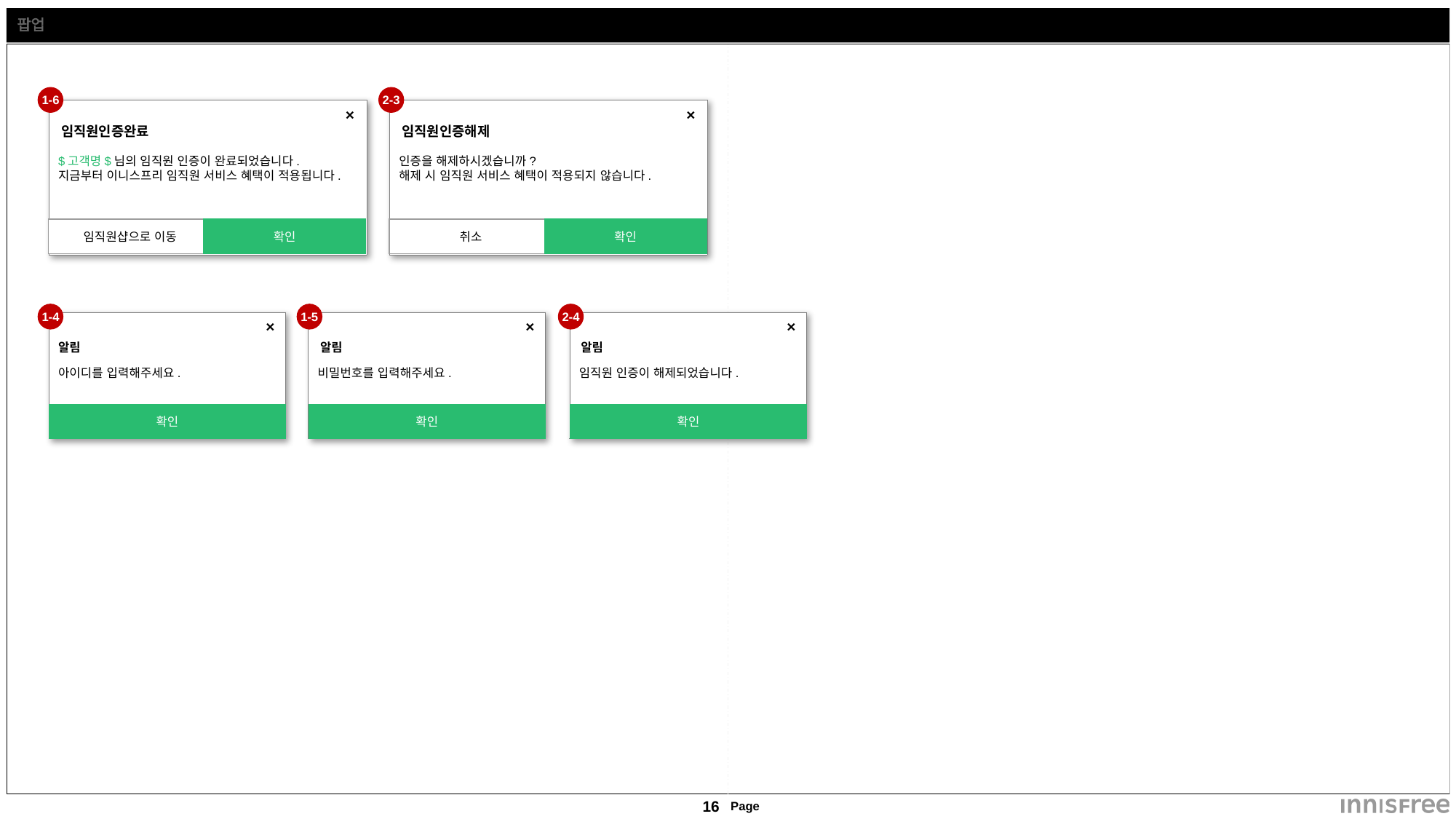

# 팝업
1-6
2-3
|  |
| --- |
×
|  |
| --- |
×
임직원인증완료
임직원인증해제
$고객명$님의 임직원 인증이 완료되었습니다.
지금부터 이니스프리 임직원 서비스 혜택이 적용됩니다.
인증을 해제하시겠습니까?
해제 시 임직원 서비스 혜택이 적용되지 않습니다.
임직원샵으로 이동
확인
취소
확인
1-4
1-5
2-4
|  |
| --- |
×
|  |
| --- |
×
|  |
| --- |
×
알림
알림
알림
아이디를 입력해주세요.
비밀번호를 입력해주세요.
임직원 인증이 해제되었습니다.
확인
확인
확인